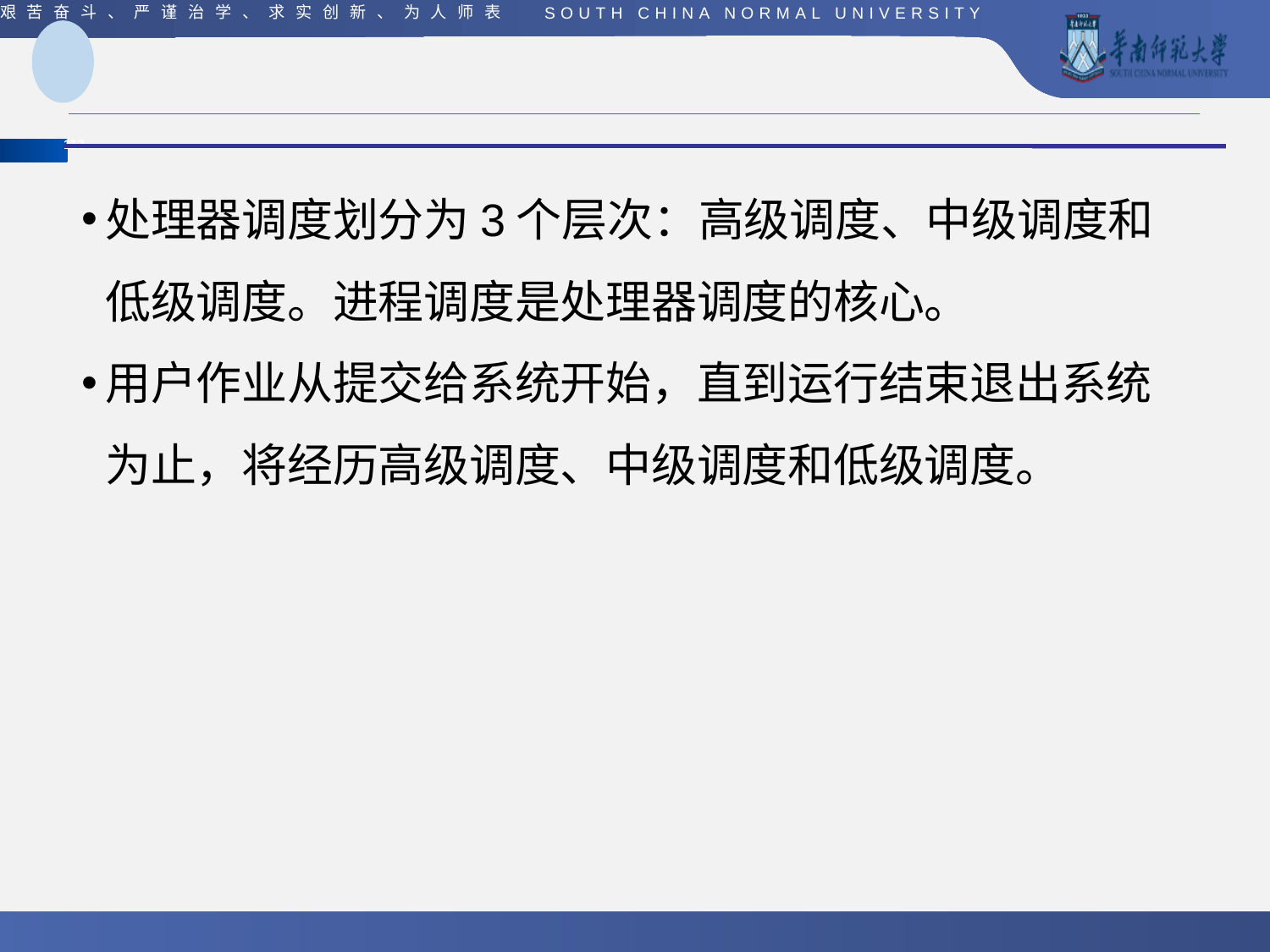

#
处理器调度划分为3个层次：高级调度、中级调度和低级调度。进程调度是处理器调度的核心。
用户作业从提交给系统开始，直到运行结束退出系统为止，将经历高级调度、中级调度和低级调度。

113